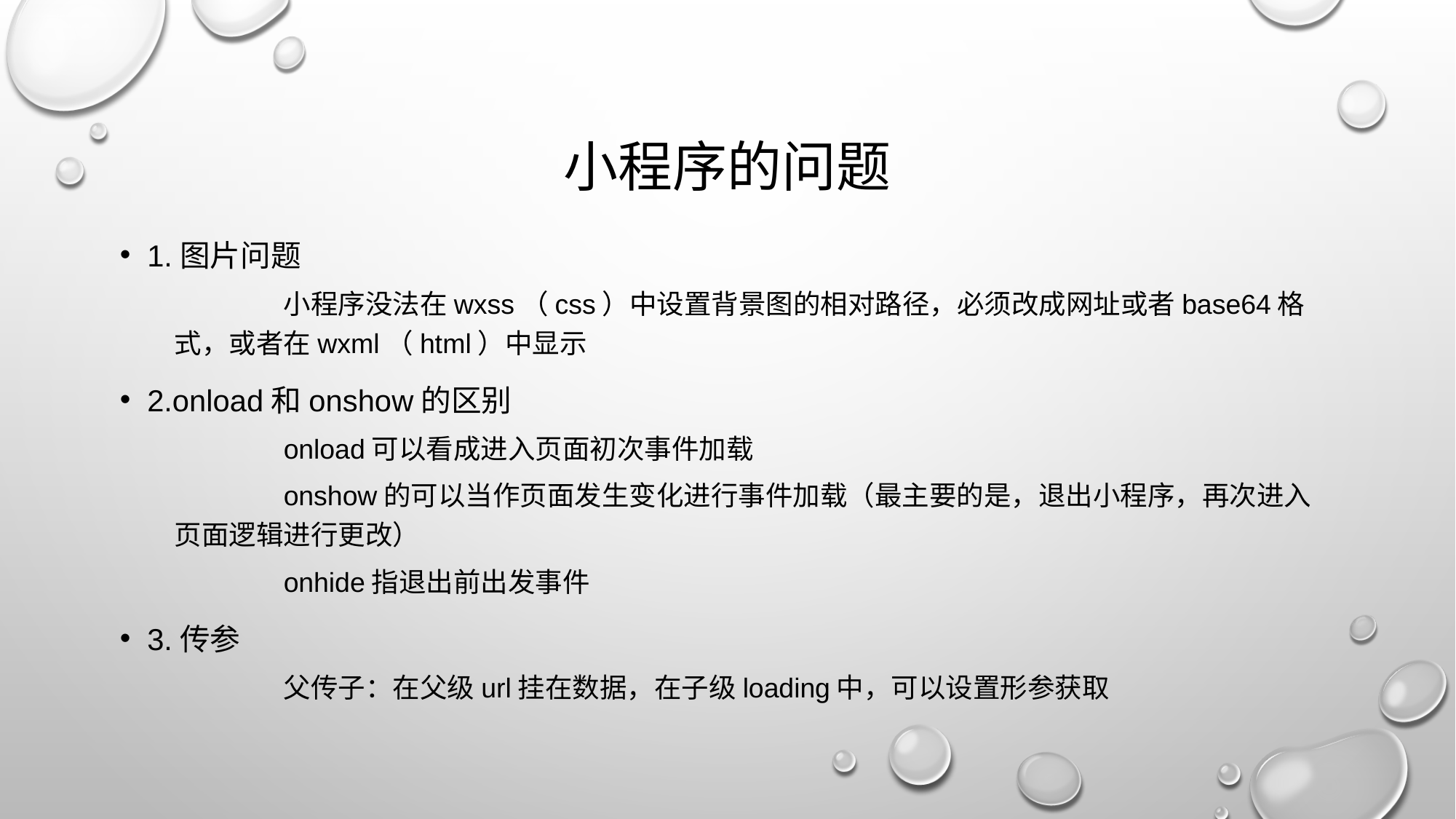

# 小程序的问题
1.图片问题
	小程序没法在wxss（css）中设置背景图的相对路径，必须改成网址或者base64格  式，或者在wxml（html）中显示
2.onload和onshow的区别
	onload可以看成进入页面初次事件加载
	onshow的可以当作页面发生变化进行事件加载（最主要的是，退出小程序，再次进入页面逻辑进行更改）
	onhide指退出前出发事件
3.传参
	父传子：在父级url挂在数据，在子级loading中，可以设置形参获取